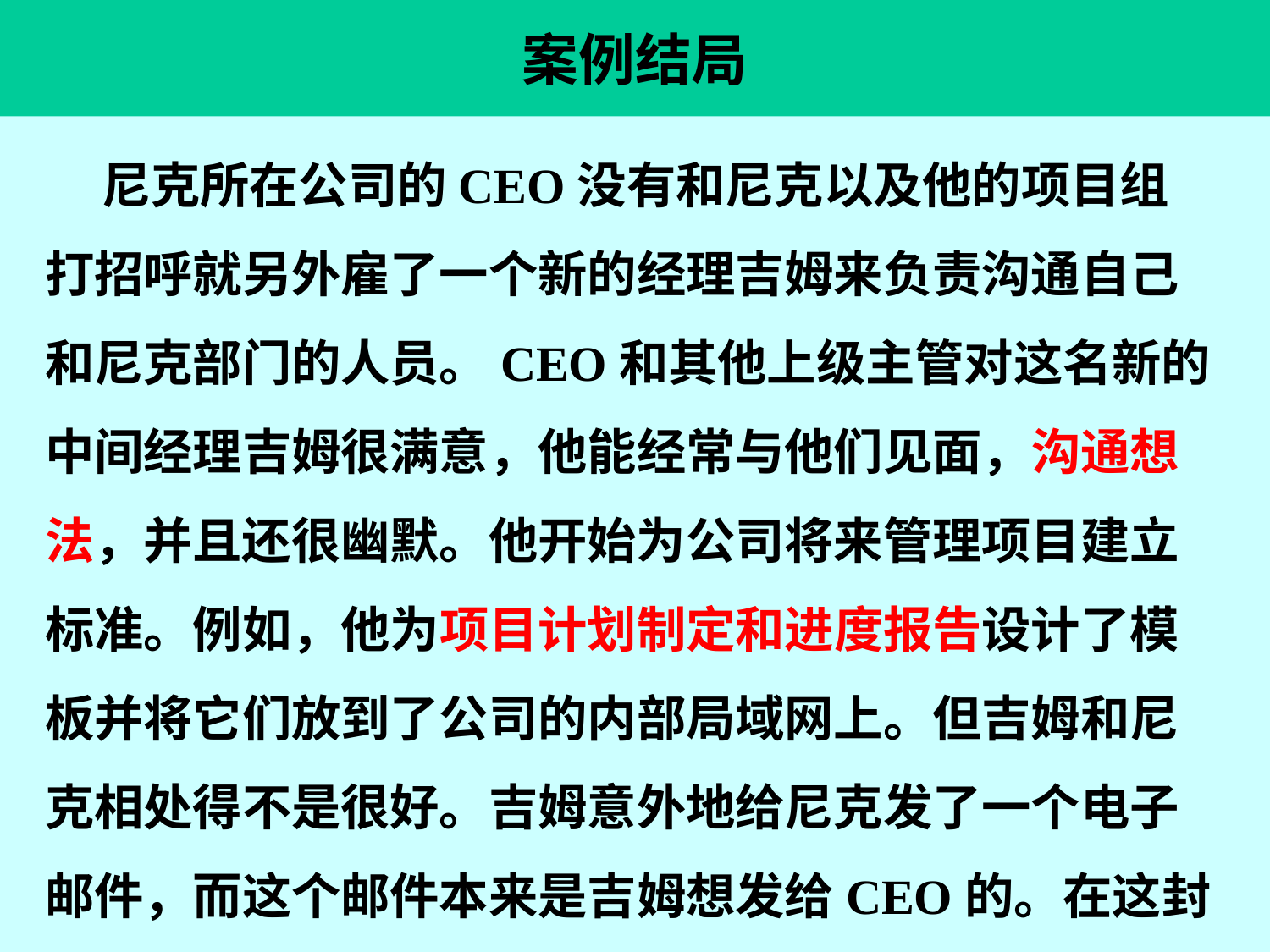

# 案例结局

    尼克所在公司的CEO没有和尼克以及他的项目组打招呼就另外雇了一个新的经理吉姆来负责沟通自己和尼克部门的人员。CEO和其他上级主管对这名新的中间经理吉姆很满意，他能经常与他们见面，沟通想法，并且还很幽默。他开始为公司将来管理项目建立标准。例如，他为项目计划制定和进度报告设计了模板并将它们放到了公司的内部局域网上。但吉姆和尼克相处得不是很好。吉姆意外地给尼克发了一个电子邮件，而这个邮件本来是吉姆想发给CEO的。在这封邮件里，